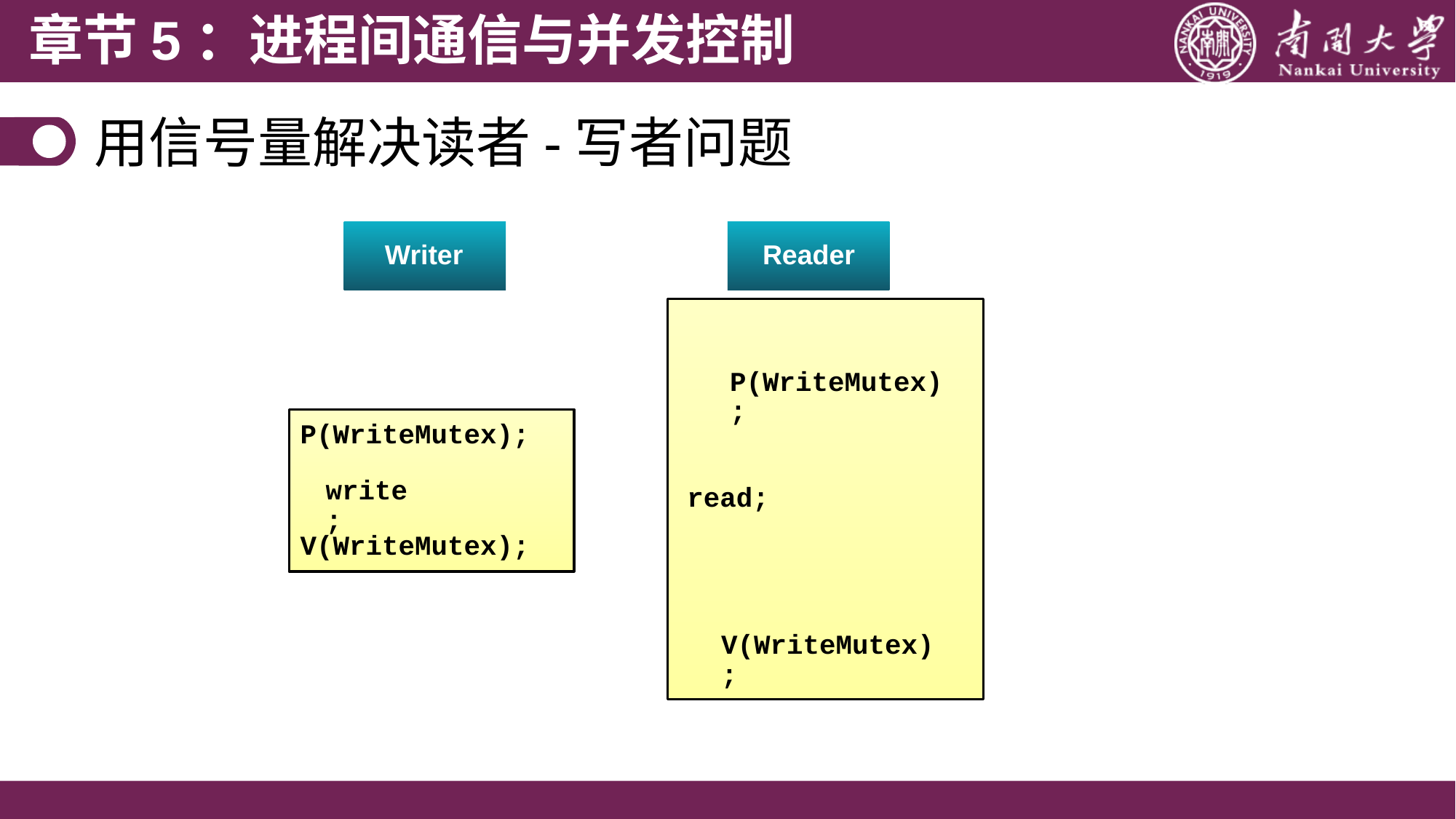

# 用信号量解决读者-写者问题

Writer

Reader

P(WriteMutex);
read;
V(WriteMutex);

P(WriteMutex);
write;
V(WriteMutex);